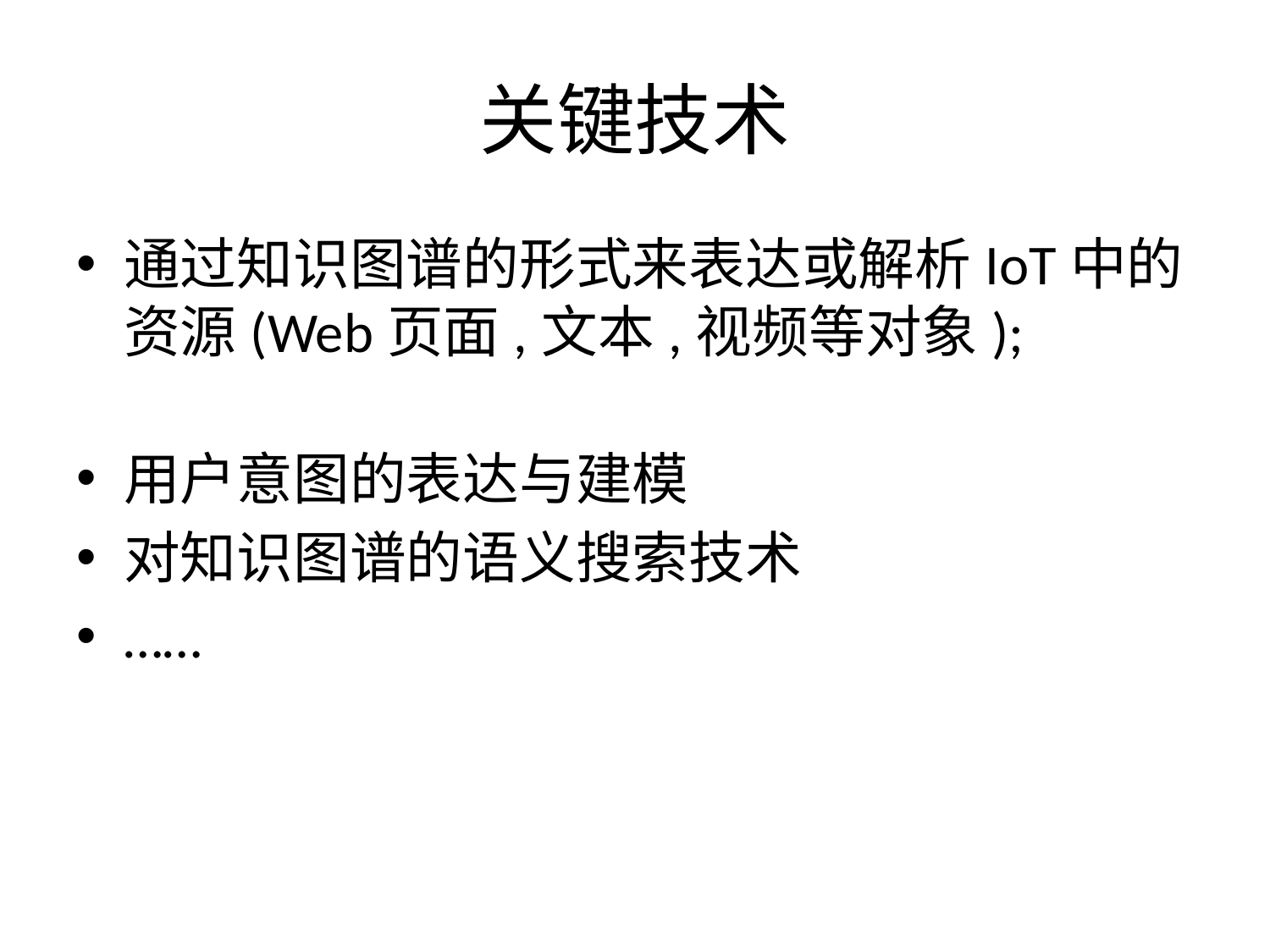

# 关键技术
通过知识图谱的形式来表达或解析IoT中的资源(Web页面,文本,视频等对象);
用户意图的表达与建模
对知识图谱的语义搜索技术
……